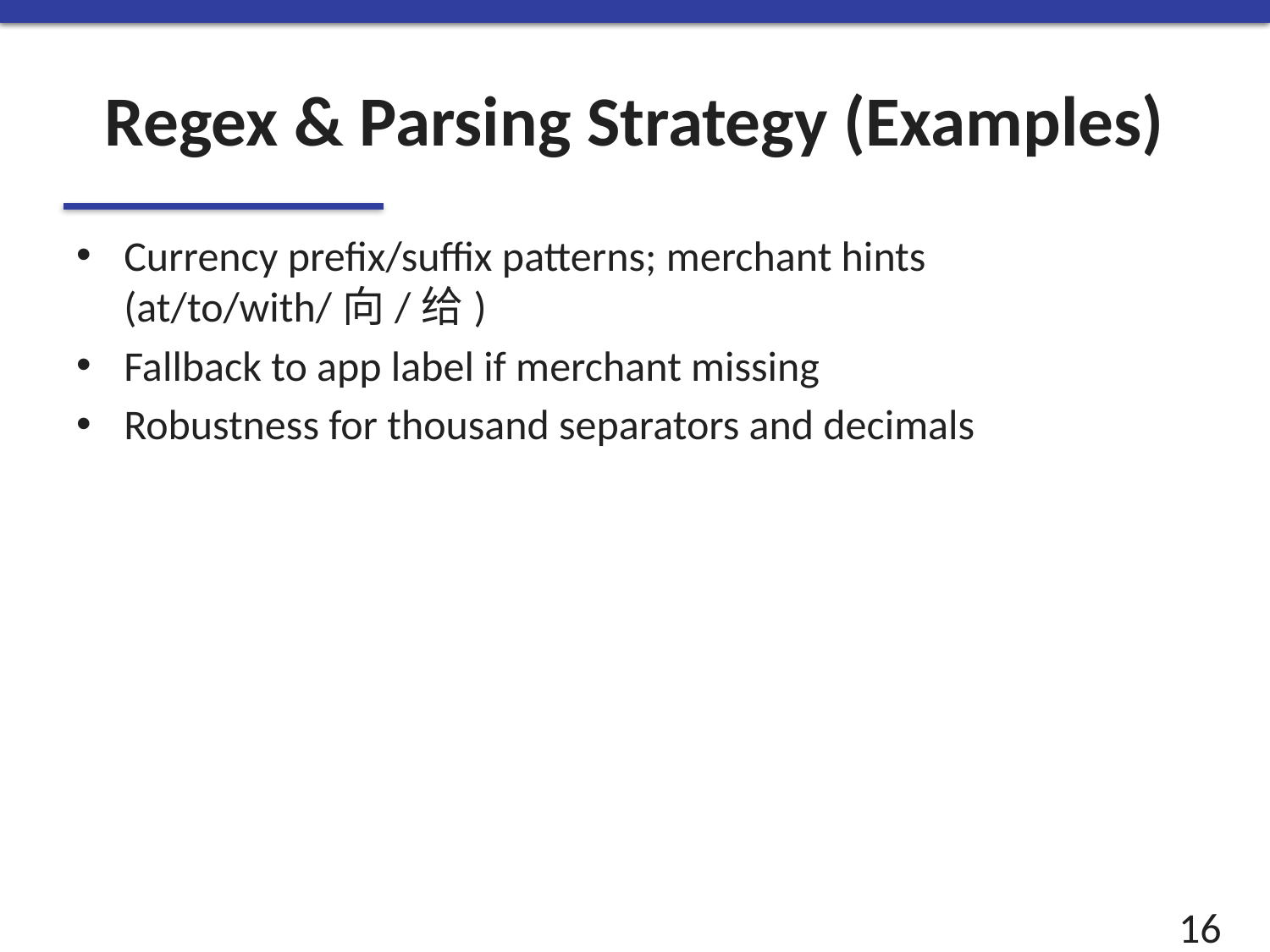

# Regex & Parsing Strategy (Examples)

Currency prefix/suffix patterns; merchant hints (at/to/with/向/给)
Fallback to app label if merchant missing
Robustness for thousand separators and decimals
16